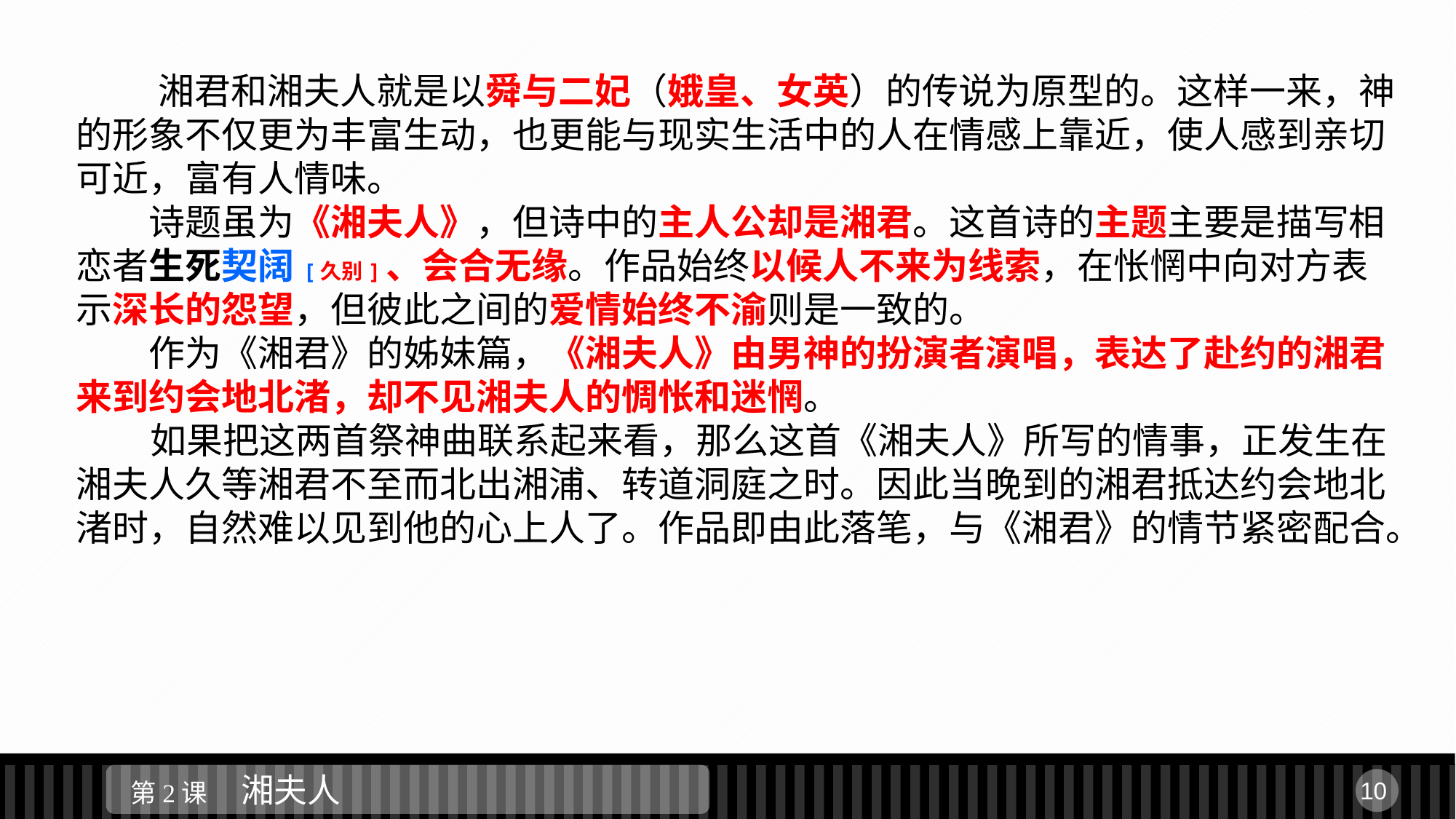

湘君和湘夫人就是以舜与二妃（娥皇、女英）的传说为原型的。这样一来，神的形象不仅更为丰富生动，也更能与现实生活中的人在情感上靠近，使人感到亲切可近，富有人情味。
　　诗题虽为《湘夫人》，但诗中的主人公却是湘君。这首诗的主题主要是描写相恋者生死契阔[久别]、会合无缘。作品始终以候人不来为线索，在怅惘中向对方表示深长的怨望，但彼此之间的爱情始终不渝则是一致的。
　　作为《湘君》的姊妹篇，《湘夫人》由男神的扮演者演唱，表达了赴约的湘君来到约会地北渚，却不见湘夫人的惆怅和迷惘。
        如果把这两首祭神曲联系起来看，那么这首《湘夫人》所写的情事，正发生在湘夫人久等湘君不至而北出湘浦、转道洞庭之时。因此当晚到的湘君抵达约会地北渚时，自然难以见到他的心上人了。作品即由此落笔，与《湘君》的情节紧密配合。